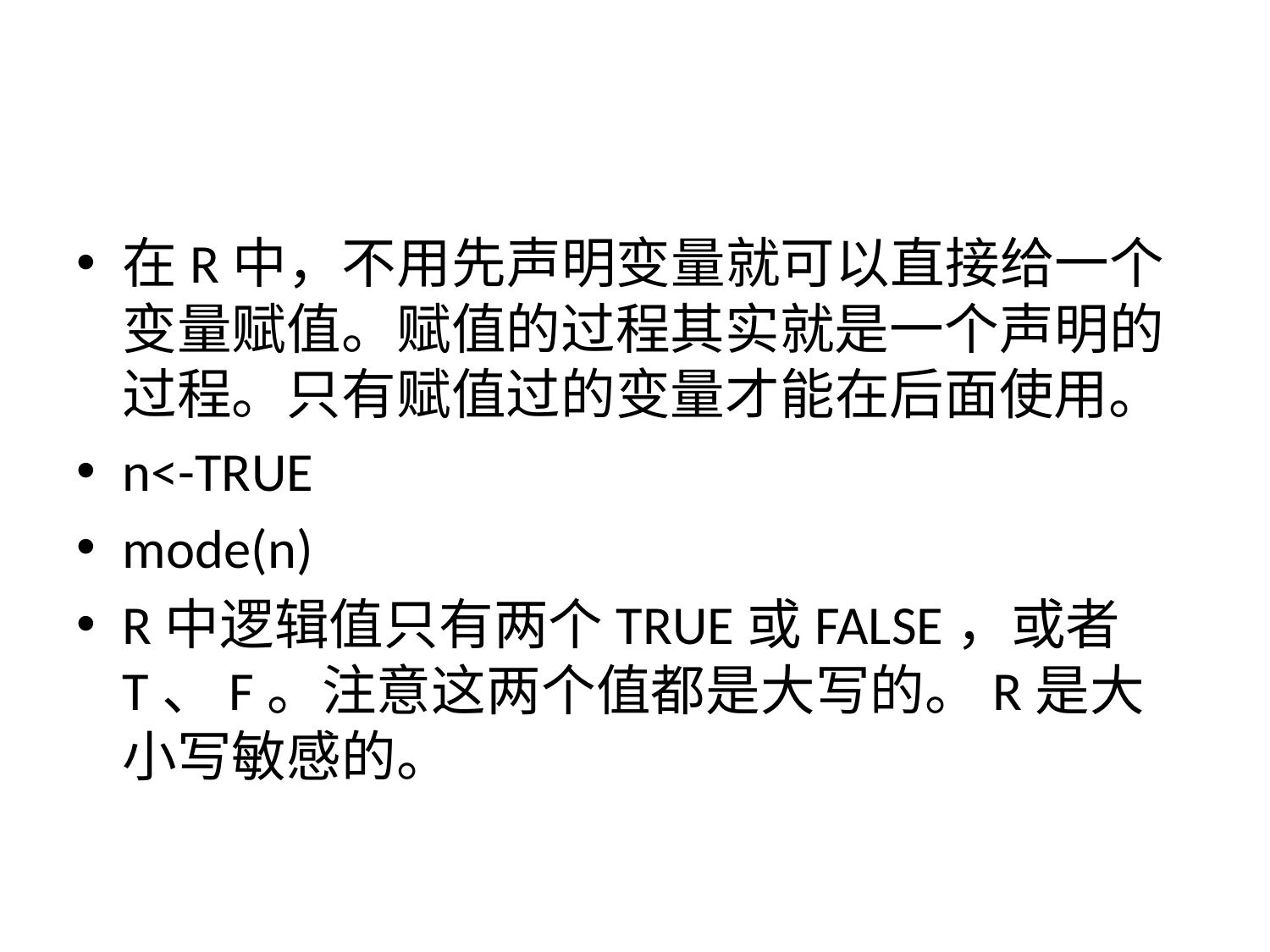

#
在R中，不用先声明变量就可以直接给一个变量赋值。赋值的过程其实就是一个声明的过程。只有赋值过的变量才能在后面使用。
n<-TRUE
mode(n)
R中逻辑值只有两个TRUE或FALSE，或者T、F。注意这两个值都是大写的。R是大小写敏感的。